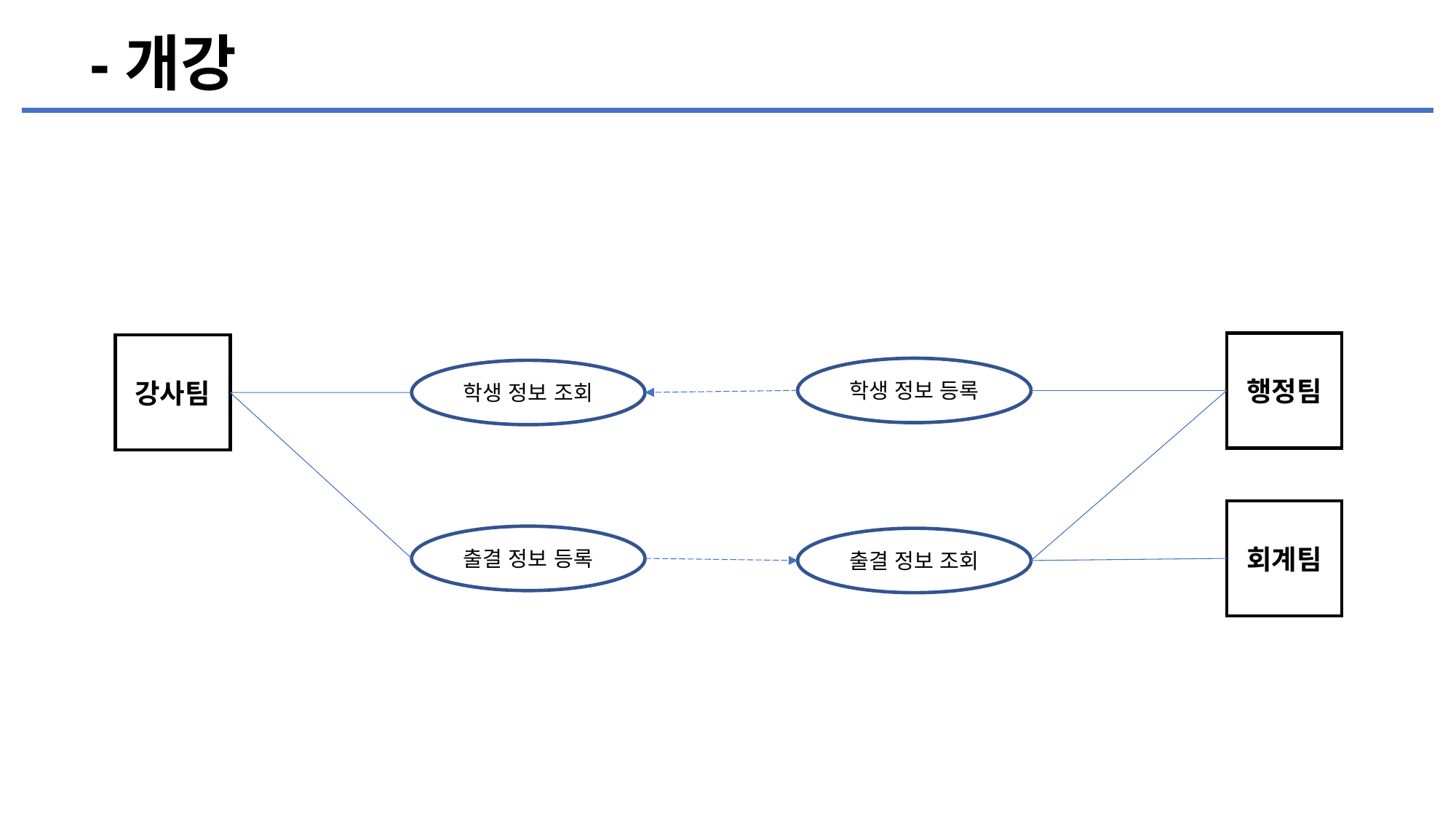

-개강
행정팀
강사팀
학생 정보 등록
학생 정보 조회
회계팀
출결 정보 등록
출결 정보 조회